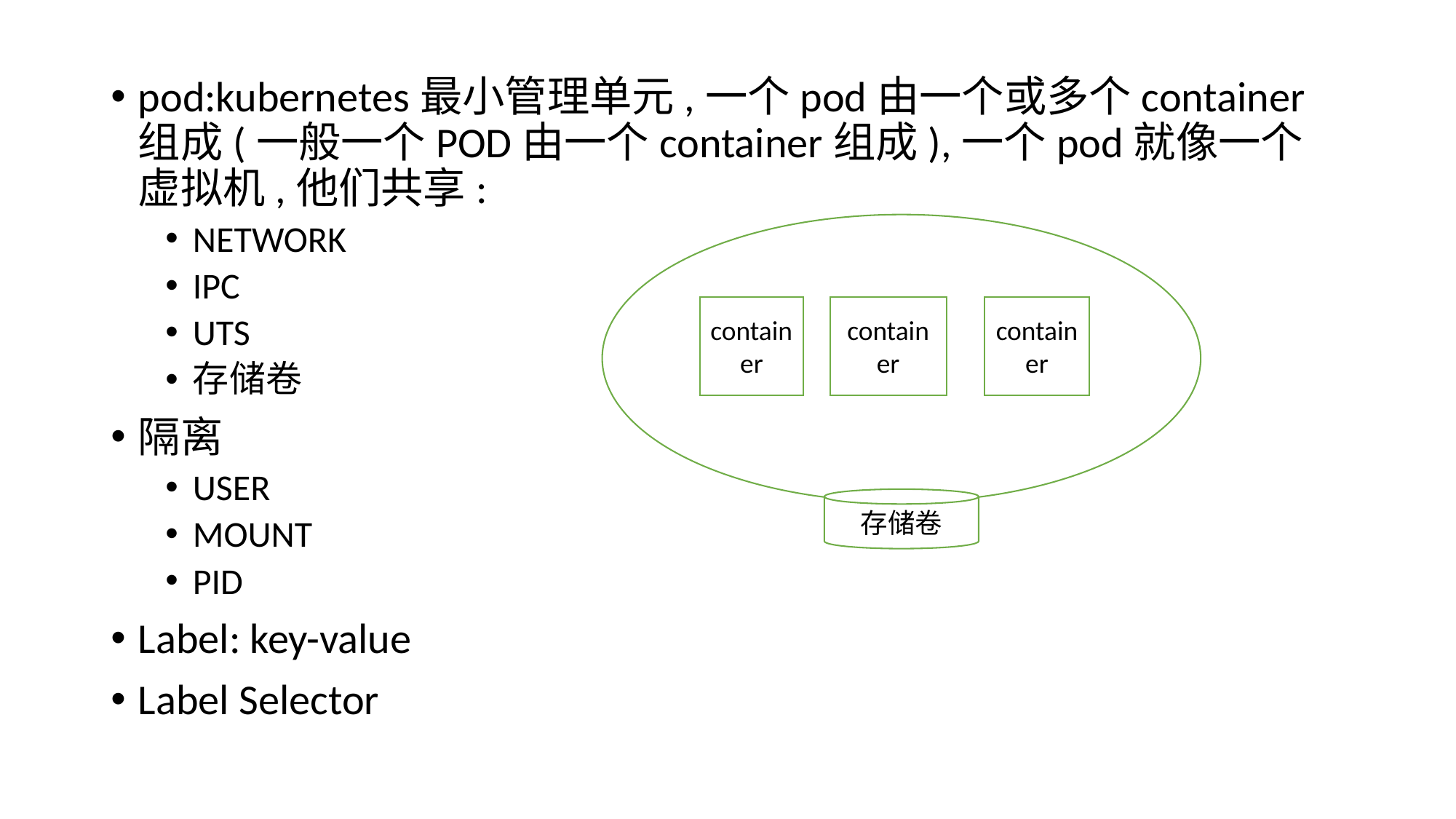

pod:kubernetes最小管理单元,一个pod由一个或多个container组成(一般一个POD由一个container组成),一个pod就像一个虚拟机,他们共享:
NETWORK
IPC
UTS
存储卷
隔离
USER
MOUNT
PID
Label: key-value
Label Selector

container
container
container
存储卷